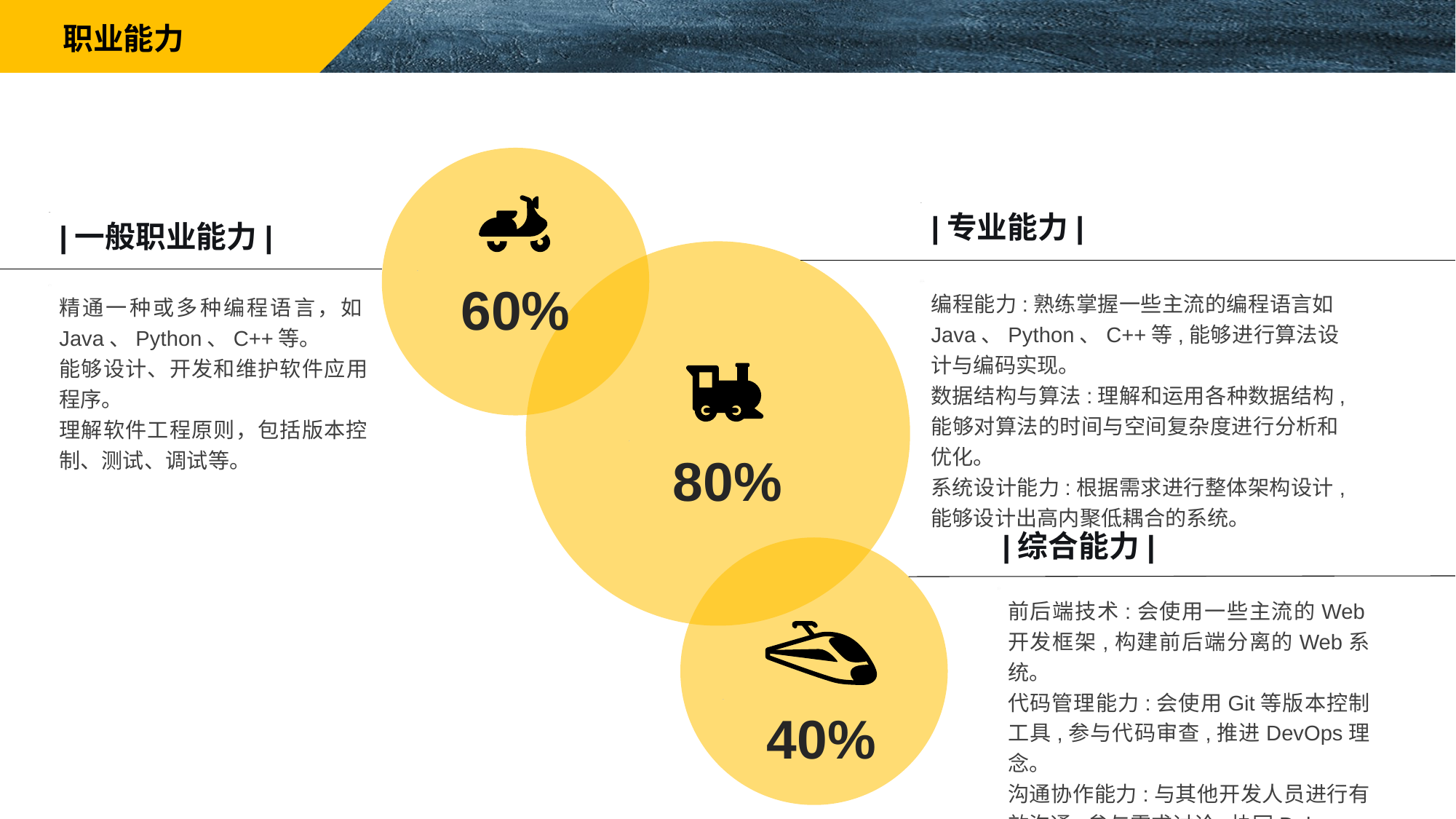

职业能力

|专业能力|
|一般职业能力|

60%
编程能力:熟练掌握一些主流的编程语言如Java、Python、C++等,能够进行算法设计与编码实现。
数据结构与算法:理解和运用各种数据结构,能够对算法的时间与空间复杂度进行分析和优化。
系统设计能力:根据需求进行整体架构设计,能够设计出高内聚低耦合的系统。
精通一种或多种编程语言，如Java、Python、C++等。
能够设计、开发和维护软件应用程序。
理解软件工程原则，包括版本控制、测试、调试等。

80%
|综合能力|

前后端技术:会使用一些主流的Web开发框架,构建前后端分离的Web系统。
代码管理能力:会使用Git等版本控制工具,参与代码审查,推进DevOps理念。
沟通协作能力:与其他开发人员进行有效沟通,参与需求讨论,协同Debug。

40%